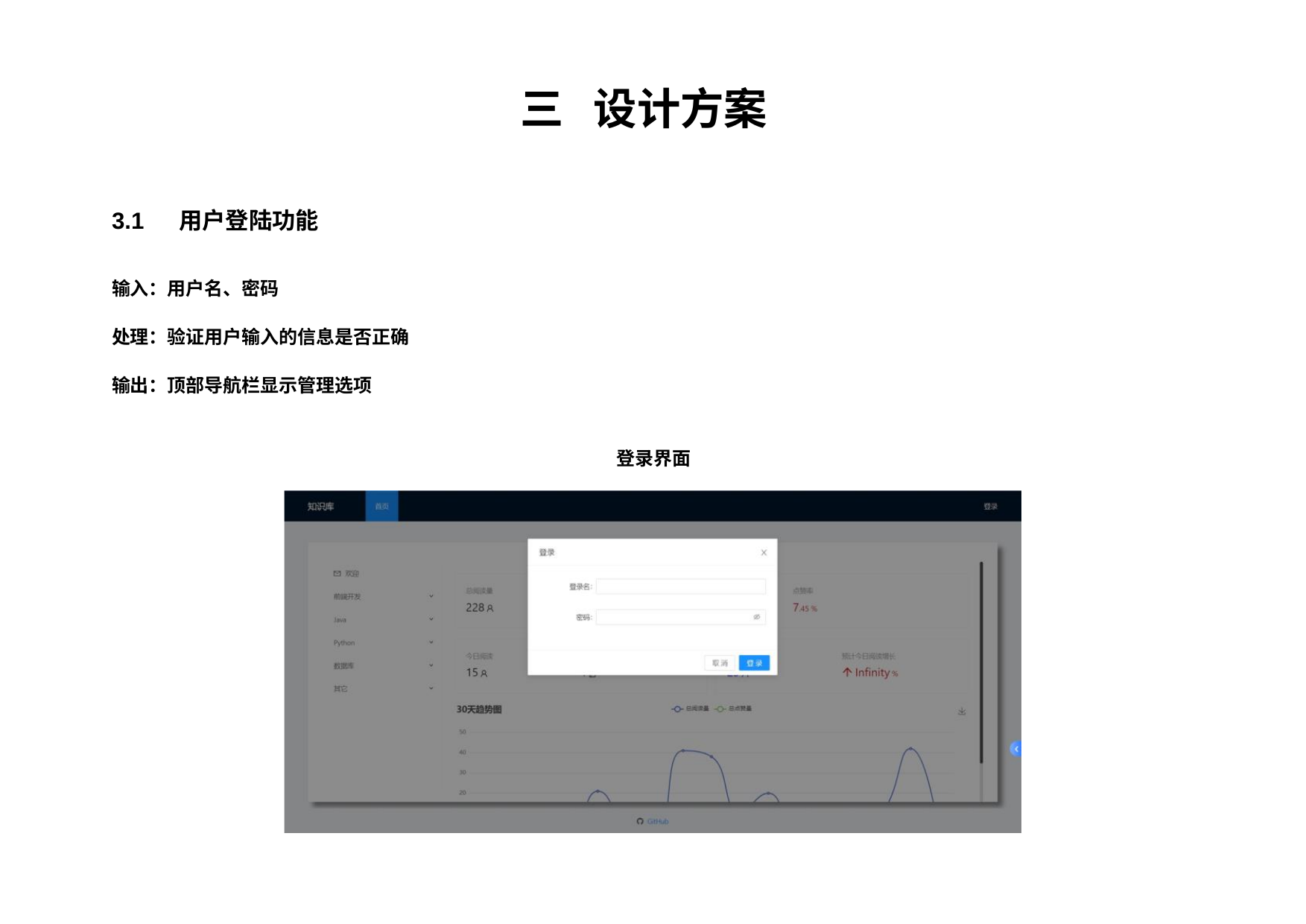

三 设计方案
3.1 用户登陆功能
输入：用户名、密码
处理：验证用户输入的信息是否正确
输出：顶部导航栏显示管理选项
登录界面